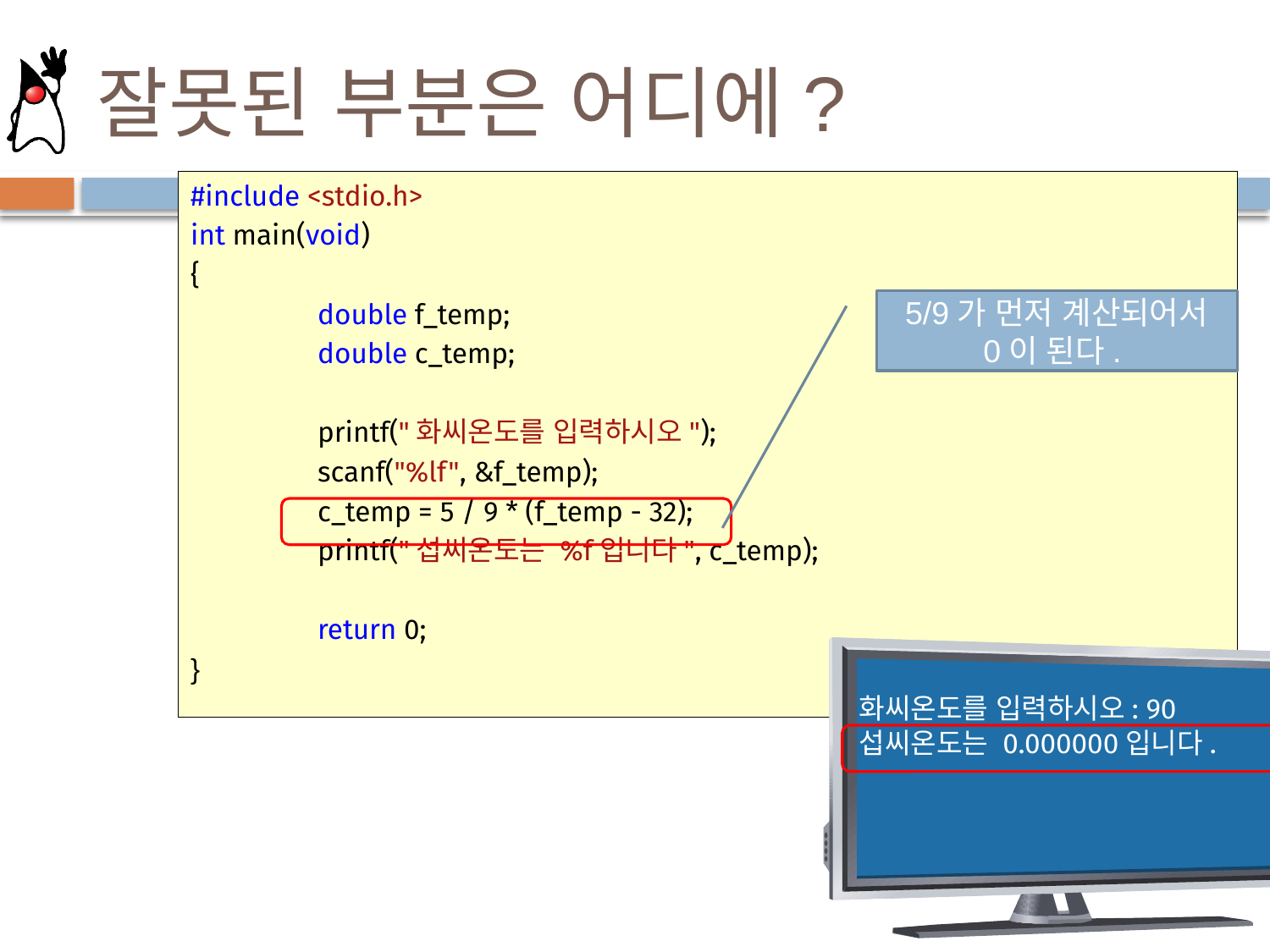

# 잘못된 부분은 어디에?
#include <stdio.h>
int main(void)
{
	double f_temp;
	double c_temp;

	printf("화씨온도를 입력하시오");
	scanf("%lf", &f_temp);
	c_temp = 5 / 9 * (f_temp - 32);
	printf("섭씨온도는 %f입니다", c_temp);

	return 0;
}

5/9가 먼저 계산되어서 0이 된다.

화씨온도를 입력하시오: 90
섭씨온도는 0.000000입니다.